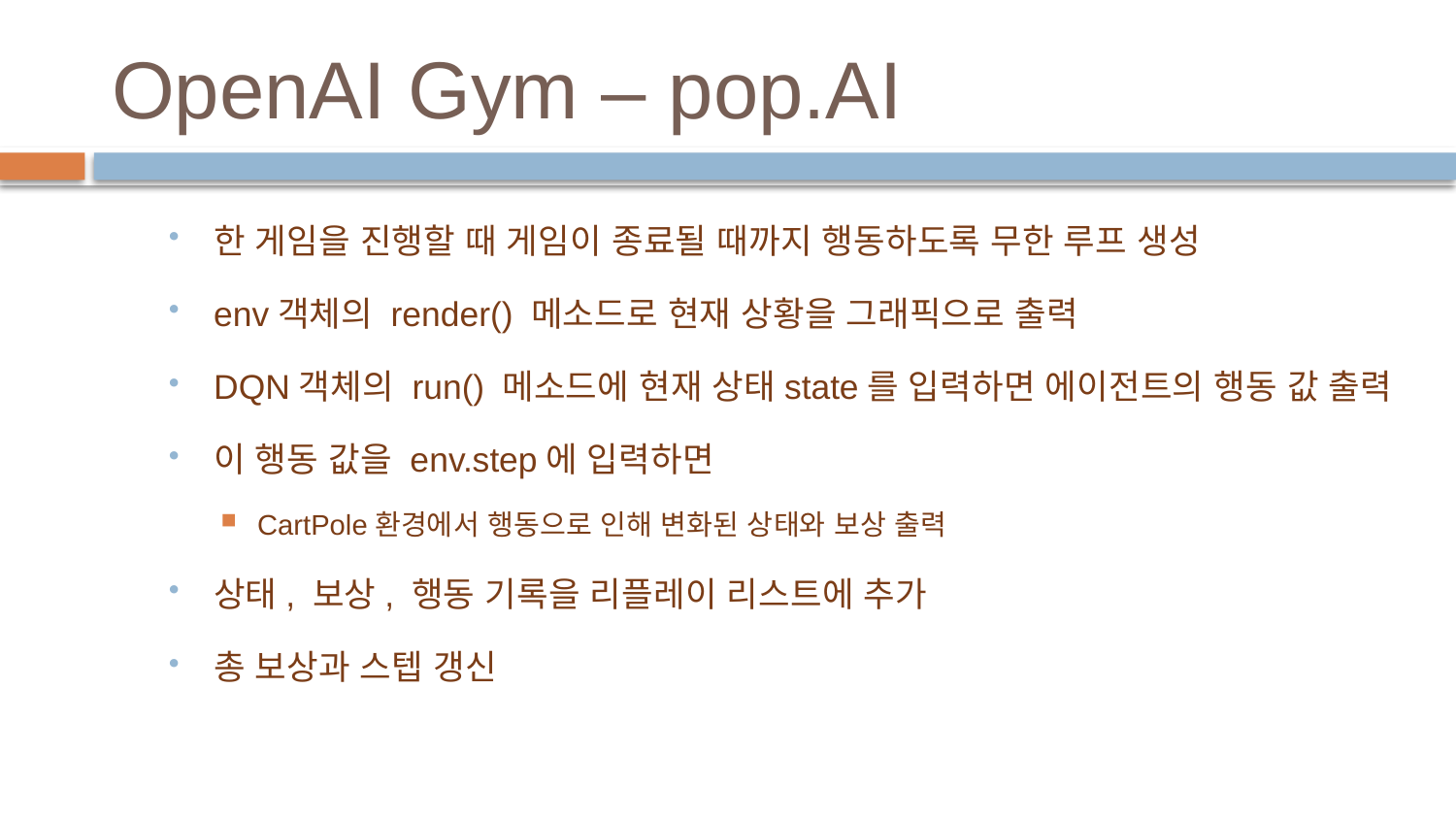

# OpenAI Gym – pop.AI
한 게임을 진행할 때 게임이 종료될 때까지 행동하도록 무한 루프 생성
env객체의 render() 메소드로 현재 상황을 그래픽으로 출력
DQN객체의 run() 메소드에 현재 상태state를 입력하면 에이전트의 행동 값 출력
이 행동 값을 env.step에 입력하면
CartPole환경에서 행동으로 인해 변화된 상태와 보상 출력
상태, 보상, 행동 기록을 리플레이 리스트에 추가
총 보상과 스텝 갱신